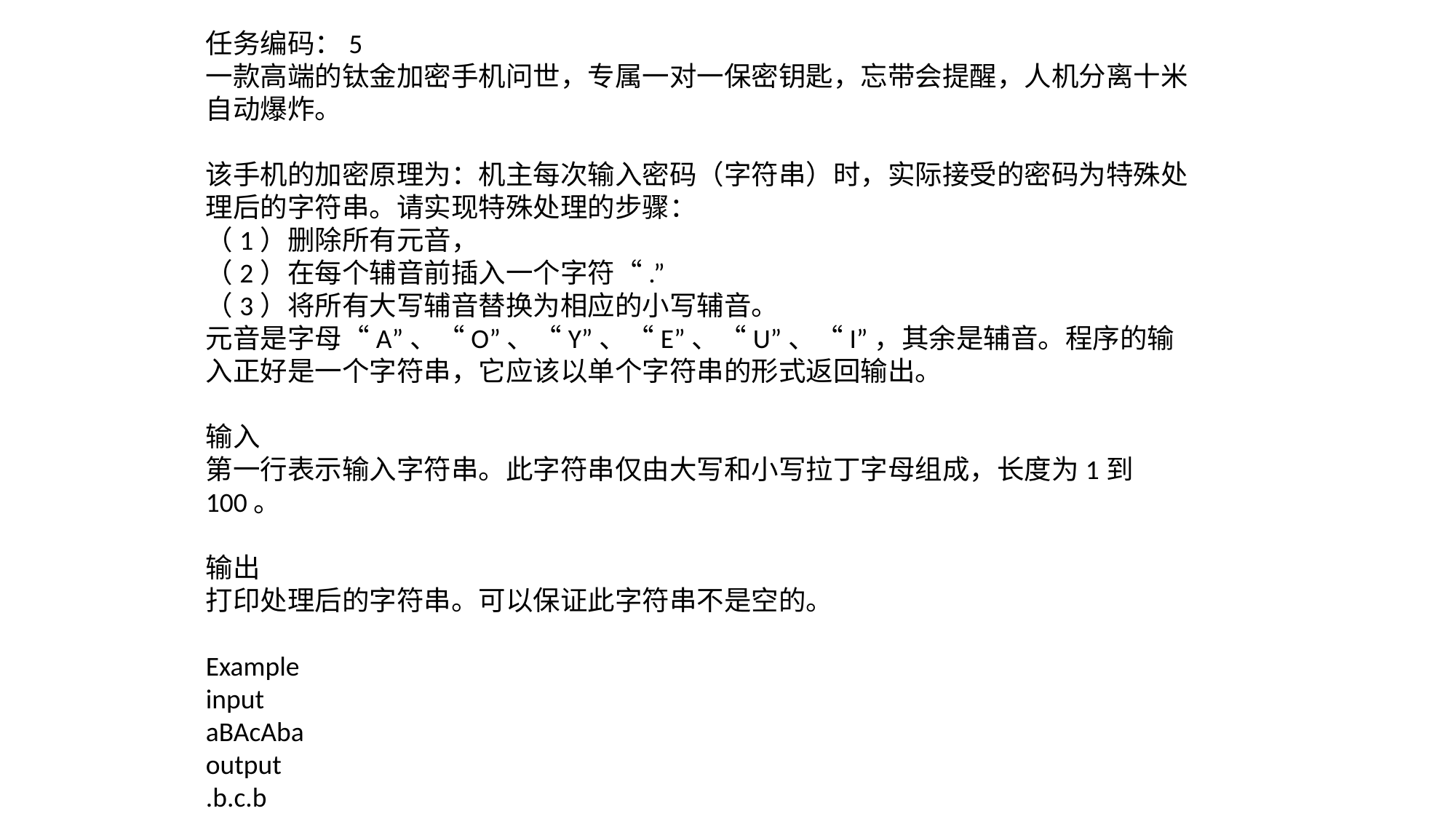

任务编码：5
一款高端的钛金加密手机问世，专属一对一保密钥匙，忘带会提醒，人机分离十米自动爆炸。

该手机的加密原理为：机主每次输入密码（字符串）时，实际接受的密码为特殊处理后的字符串。请实现特殊处理的步骤：
（1）删除所有元音，
（2）在每个辅音前插入一个字符“.”
（3）将所有大写辅音替换为相应的小写辅音。
元音是字母“A”、“O”、“Y”、“E”、“U”、“I”，其余是辅音。程序的输入正好是一个字符串，它应该以单个字符串的形式返回输出。

输入
第一行表示输入字符串。此字符串仅由大写和小写拉丁字母组成，长度为1到100。

输出
打印处理后的字符串。可以保证此字符串不是空的。

Example
input
aBAcAba
output
.b.c.b